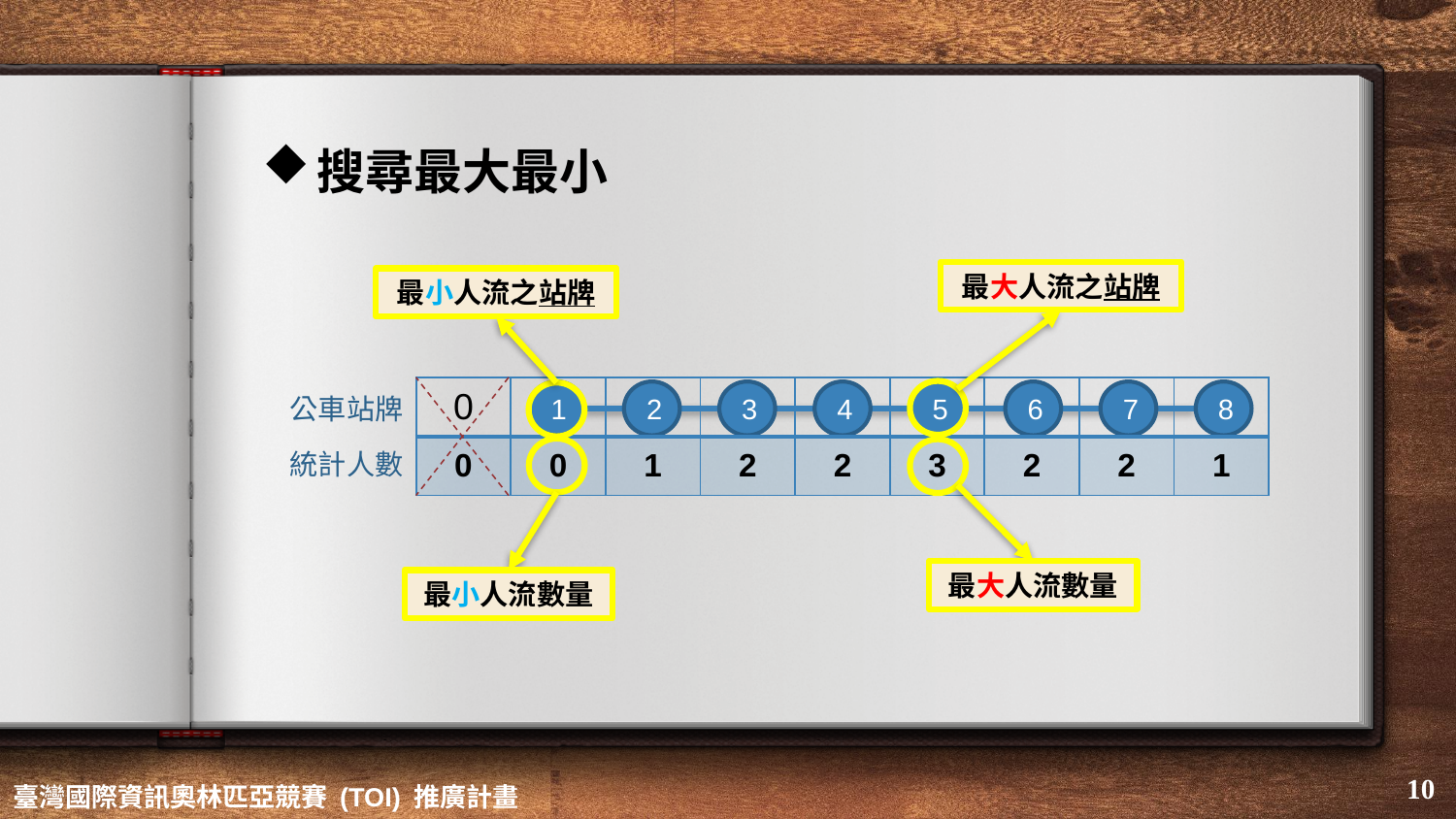

# 搜尋最大最小
最大人流之站牌
最小人流之站牌
| 0 |  |  |  |  |  |  |  |  |
| --- | --- | --- | --- | --- | --- | --- | --- | --- |
| 0 | 0 | 1 | 2 | 2 | 3 | 2 | 2 | 1 |

1
2
3
4
5
6
7
8

公車站牌

統計人數
最大人流數量
最小人流數量
10